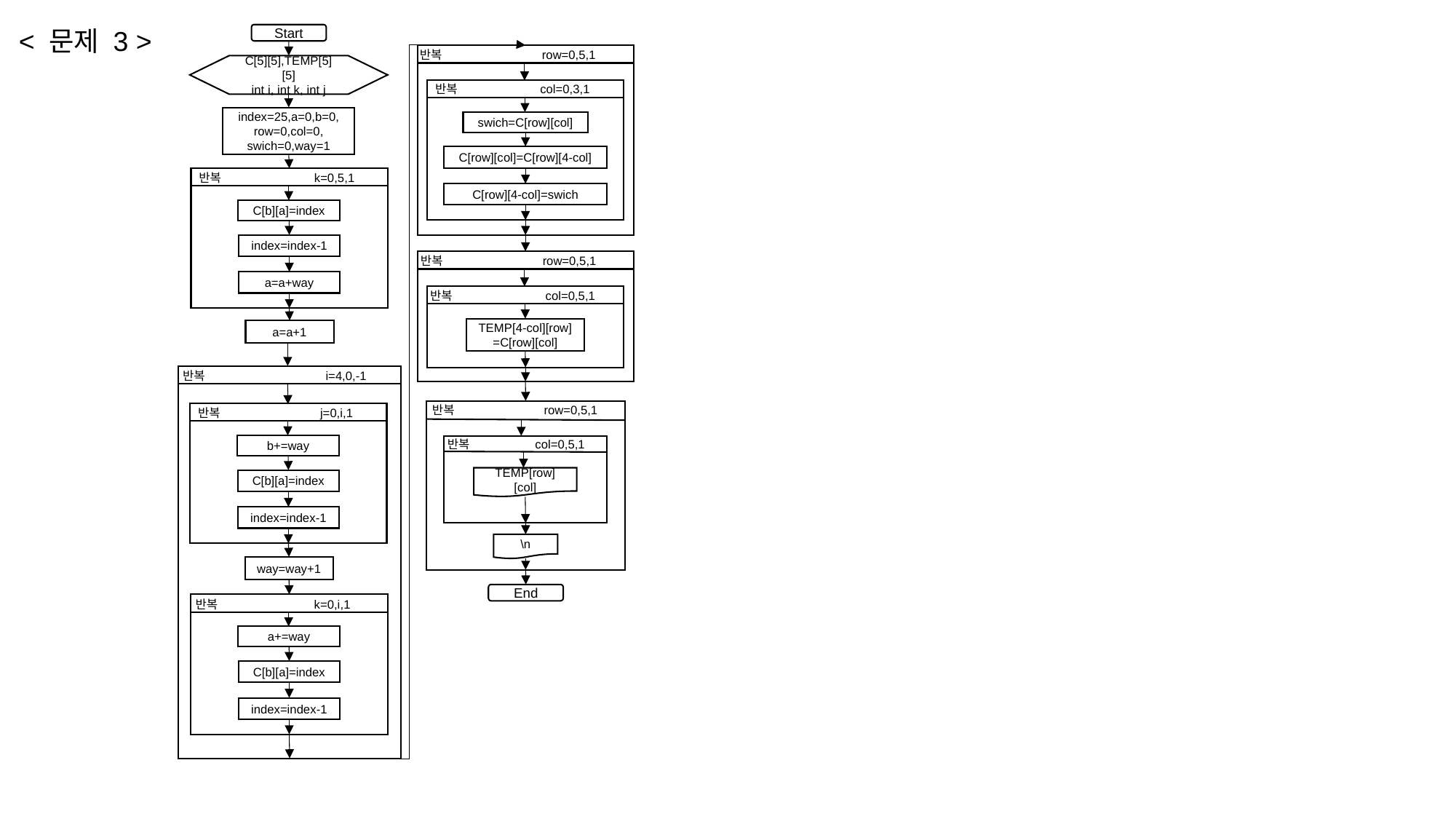

< 문제 3 >
Start
반복                            row=0,5,1

C[5][5],TEMP[5][5]
int i, int k, int j
반복                       col=0,3,1

index=25,a=0,b=0,
row=0,col=0,
swich=0,way=1
swich=C[row][col]
C[row][col]=C[row][4-col]
반복                          k=0,5,1

C[row][4-col]=swich
C[b][a]=index
index=index-1
반복                            row=0,5,1

a=a+way
반복                          col=0,5,1

TEMP[4-col][row]
=C[row][col]
a=a+1
반복                                  i=4,0,-1

반복                         row=0,5,1
반복                            j=0,i,1

반복                  col=0,5,1
b+=way

TEMP[row][col]
C[b][a]=index
index=index-1
\n
way=way+1
End
반복                           k=0,i,1

a+=way
C[b][a]=index
index=index-1